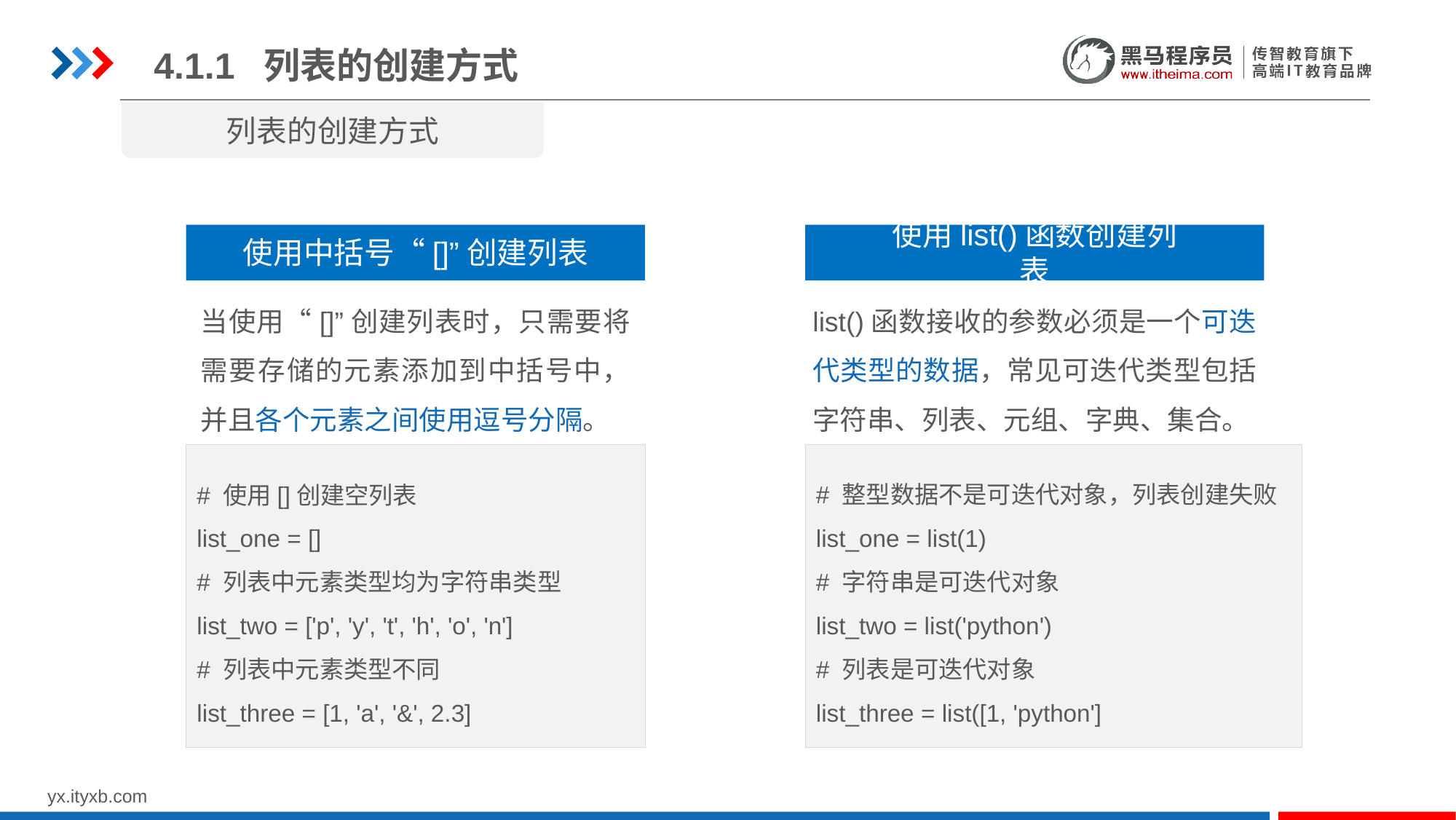

4.1.1  列表的创建方式

列表的创建方式

使用中括号“[]”创建列表
使用list()函数创建列表
当使用“[]”创建列表时，只需要将需要存储的元素添加到中括号中，并且各个元素之间使用逗号分隔。
list()函数接收的参数必须是一个可迭代类型的数据，常见可迭代类型包括字符串、列表、元组、字典、集合。
# 整型数据不是可迭代对象，列表创建失败
list_one = list(1)
# 字符串是可迭代对象
list_two = list('python')
# 列表是可迭代对象
list_three = list([1, 'python']
# 使用[]创建空列表
list_one = []
# 列表中元素类型均为字符串类型
list_two = ['p', 'y', 't', 'h', 'o', 'n']
# 列表中元素类型不同
list_three = [1, 'a', '&', 2.3]